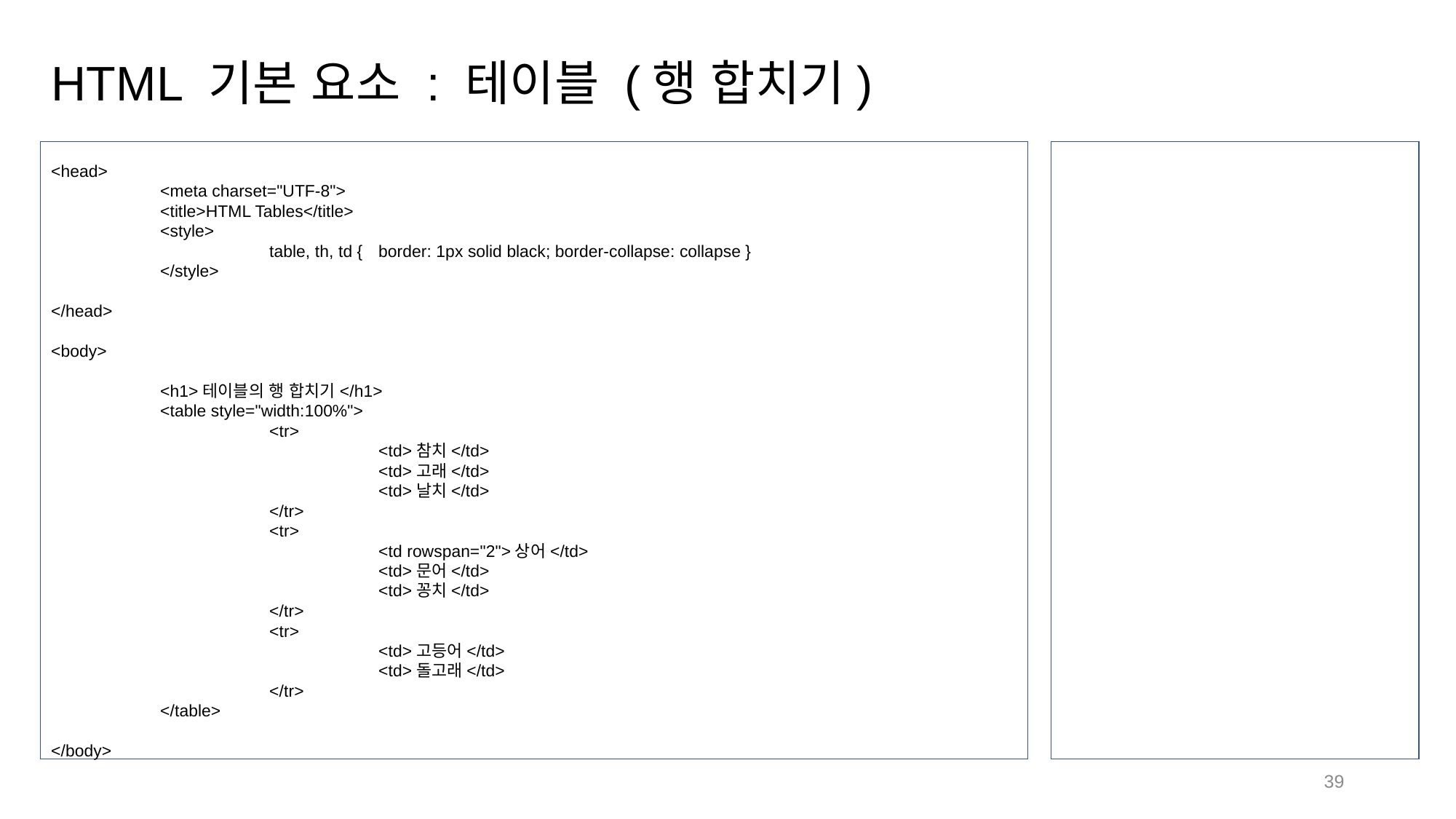

# HTML 기본 요소 : 테이블 (행 합치기)

<head>
	<meta charset="UTF-8">
	<title>HTML Tables</title>
	<style>
		table, th, td {	border: 1px solid black; border-collapse: collapse }
	</style>

</head>

<body>

	<h1>테이블의 행 합치기</h1>
	<table style="width:100%">
		<tr>
			<td>참치</td>
			<td>고래</td>
			<td>날치</td>
		</tr>
		<tr>
			<td rowspan="2">상어</td>
			<td>문어</td>
			<td>꽁치</td>
		</tr>
		<tr>
			<td>고등어</td>
			<td>돌고래</td>
		</tr>
	</table>

</body>

39